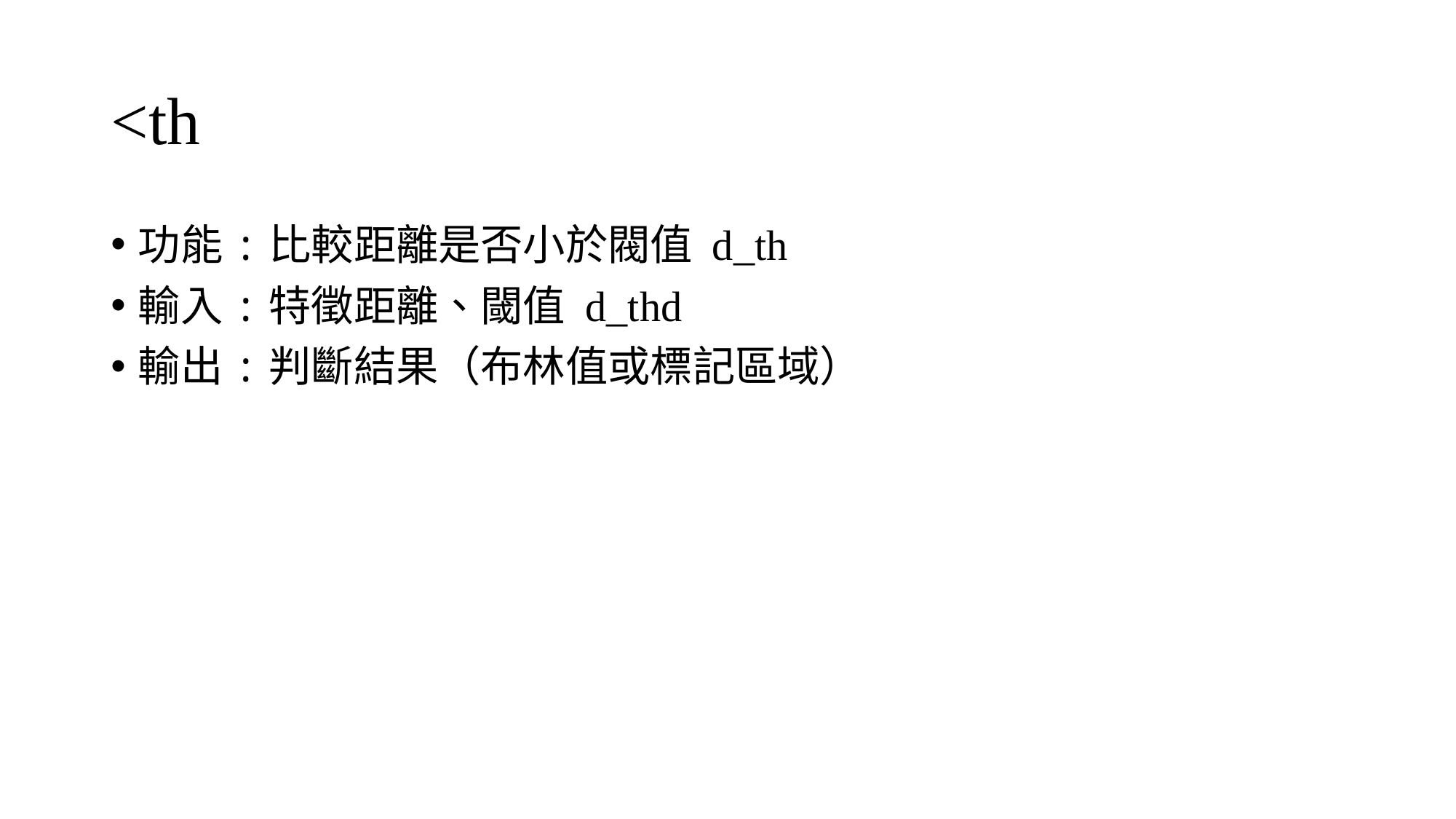

# <th
功能:比較距離是否小於閥值 d_th
輸入:特徵距離、閾值 d_thd
輸出:判斷結果（布林值或標記區域）